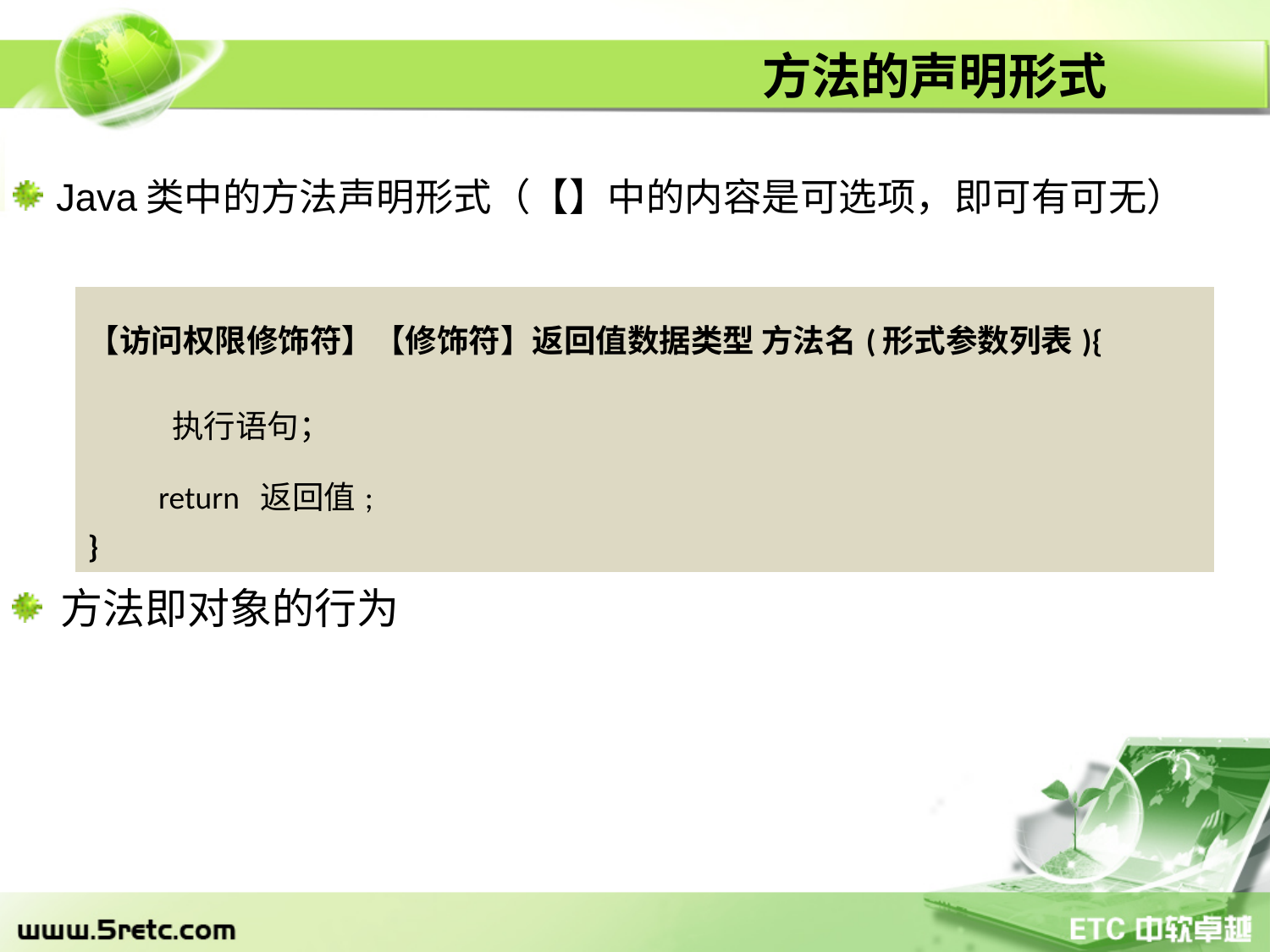

# 方法的声明形式
Java类中的方法声明形式（【】中的内容是可选项，即可有可无）
| 【访问权限修饰符】【修饰符】返回值数据类型 方法名(形式参数列表){ 执行语句； return 返回值; } |
| --- |
方法即对象的行为